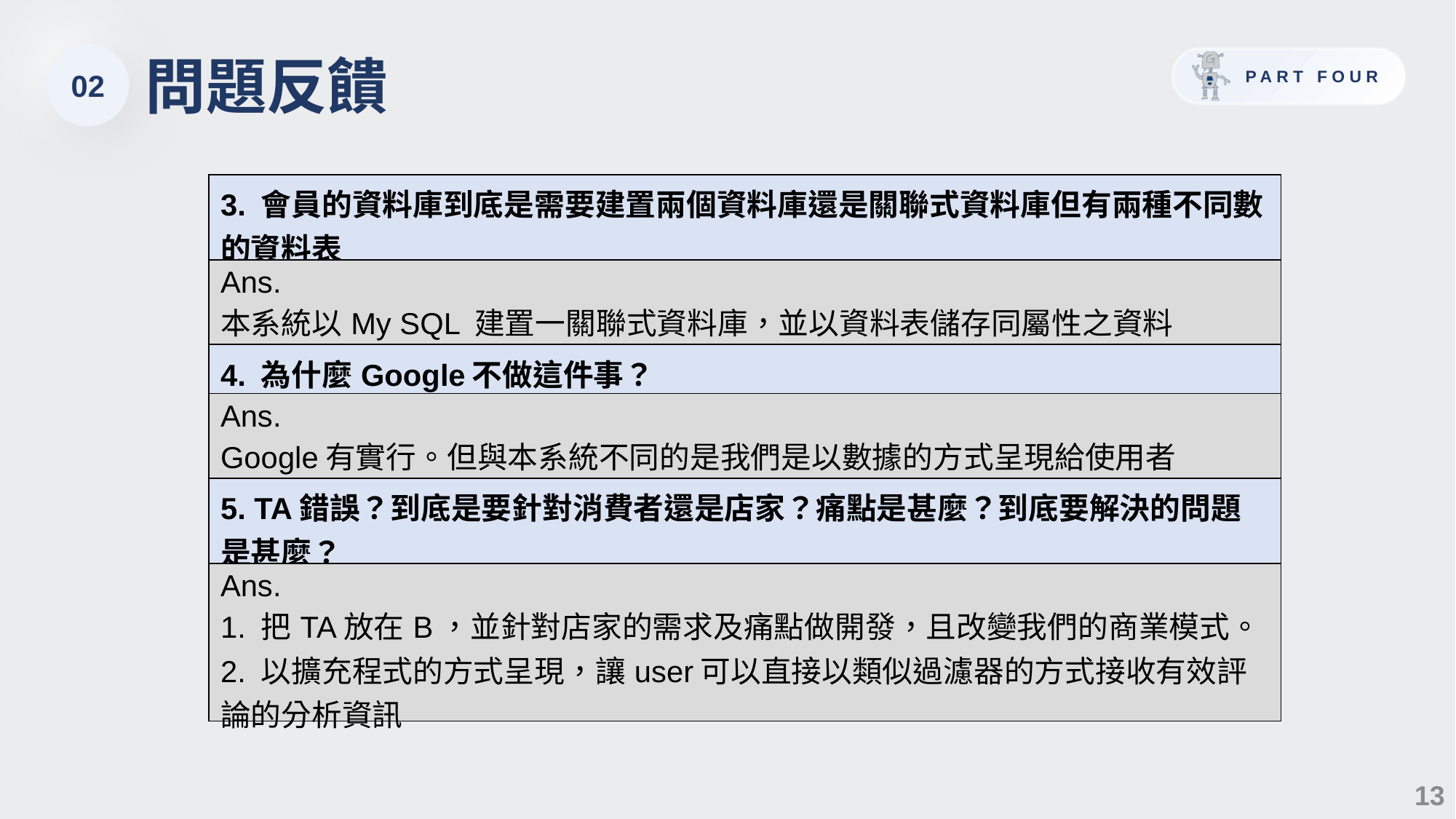

問題反饋

02
| 3. 會員的資料庫到底是需要建置兩個資料庫還是關聯式資料庫但有兩種不同數的資料表 |
| --- |
| Ans. 本系統以My SQL 建置一關聯式資料庫，並以資料表儲存同屬性之資料 |
| 4. 為什麼Google不做這件事？ |
| Ans. Google有實行。但與本系統不同的是我們是以數據的方式呈現給使用者 |
| 5. TA錯誤？到底是要針對消費者還是店家？痛點是甚麼？到底要解決的問題是甚麼？ |
| Ans. 1. 把TA放在B，並針對店家的需求及痛點做開發，且改變我們的商業模式。 2. 以擴充程式的方式呈現，讓user可以直接以類似過濾器的方式接收有效評論的分析資訊 |
13